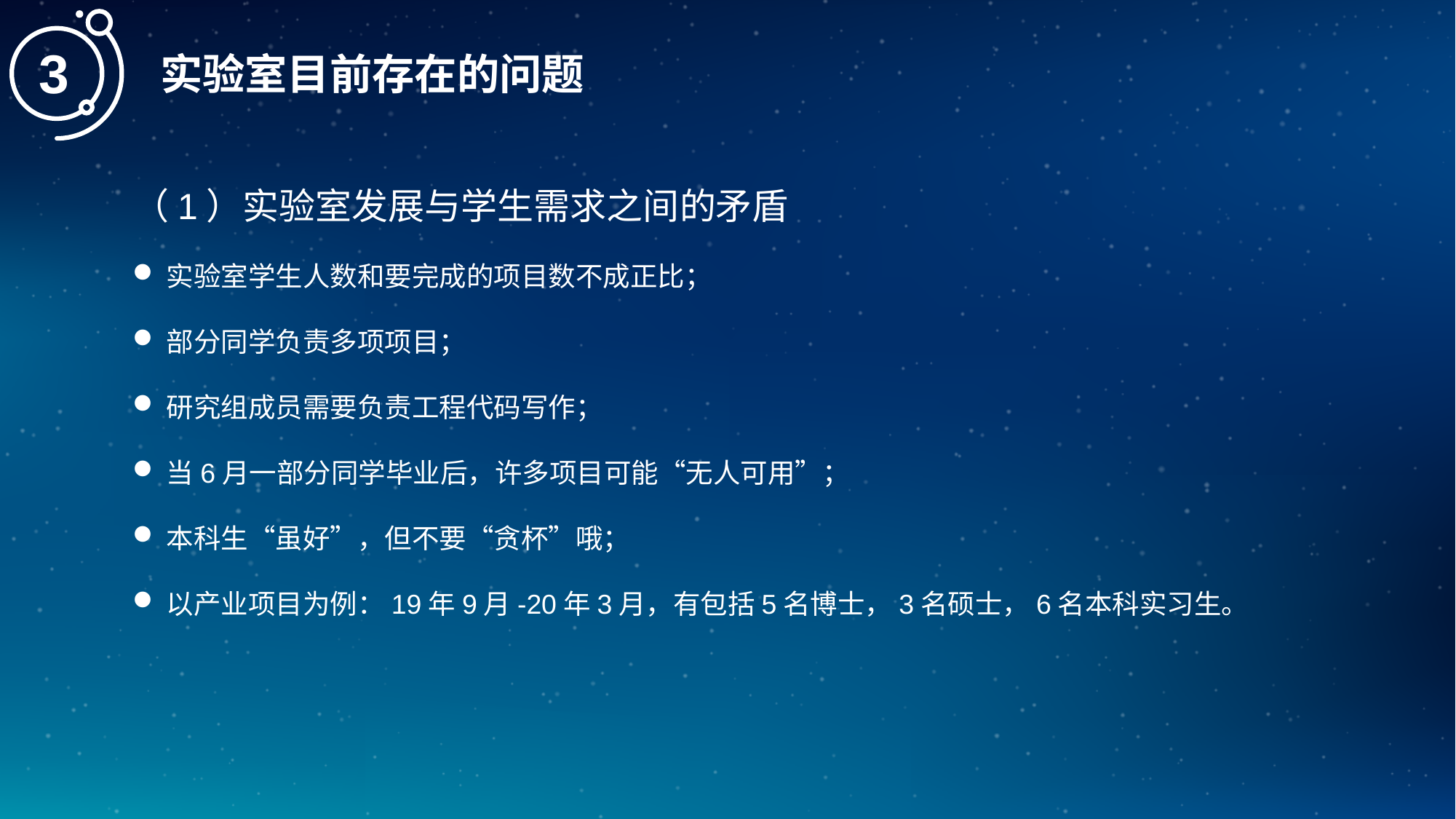

3

实验室目前存在的问题
（1）实验室发展与学生需求之间的矛盾
实验室学生人数和要完成的项目数不成正比；
部分同学负责多项项目；
研究组成员需要负责工程代码写作；
当6月一部分同学毕业后，许多项目可能“无人可用”；
本科生“虽好”，但不要“贪杯”哦；
以产业项目为例：19年9月-20年3月，有包括5名博士，3名硕士，6名本科实习生。